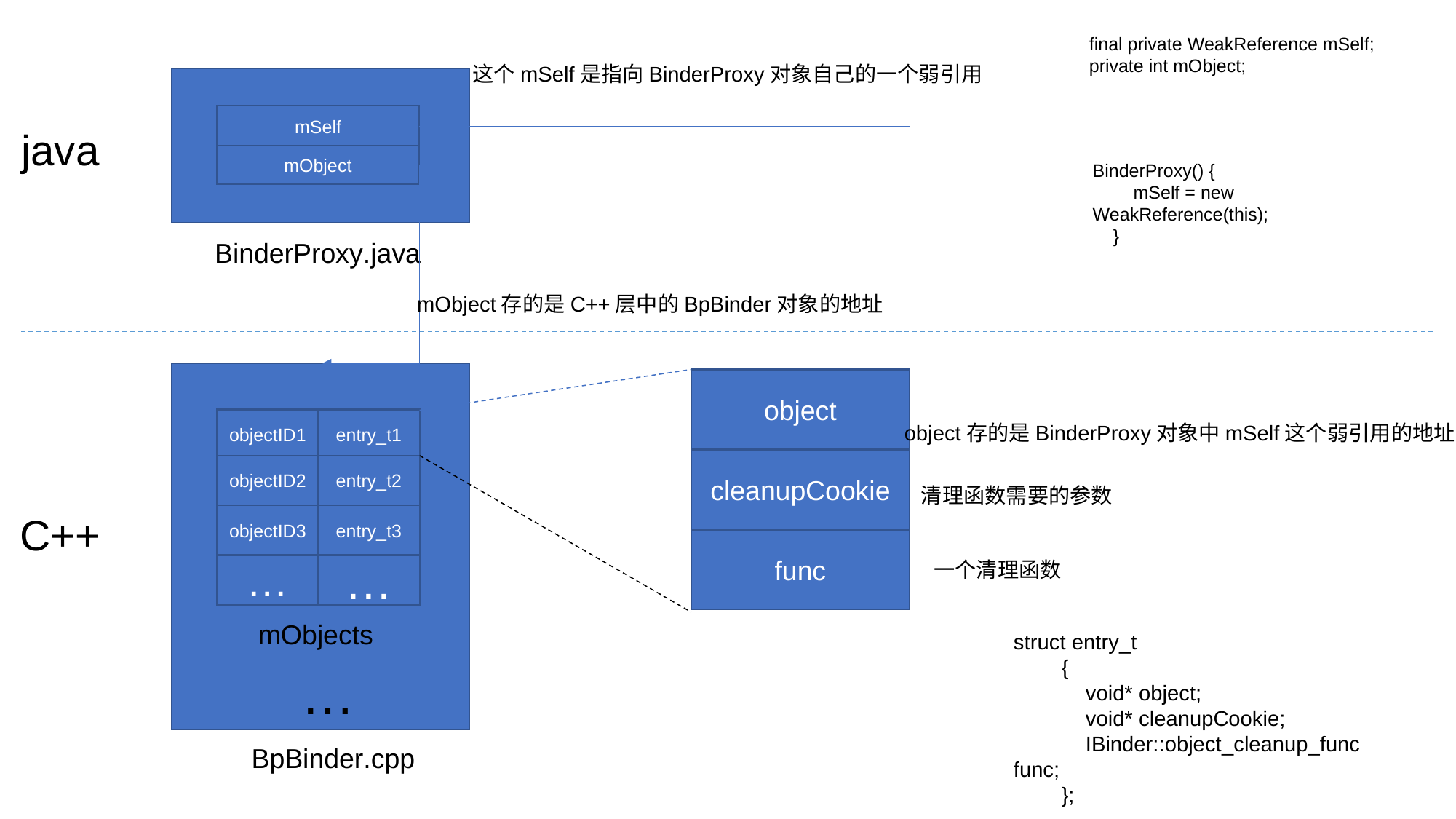

final private WeakReference mSelf;
 private int mObject;
这个mSelf是指向BinderProxy对象自己的一个弱引用

mSelf
java
mObject
BinderProxy() {
        mSelf = new WeakReference(this);
    }
BinderProxy.java
mObject存的是C++层中的BpBinder对象的地址

object
objectID1
entry_t1
object存的是BinderProxy对象中mSelf这个弱引用的地址
cleanupCookie
objectID2
entry_t2
清理函数需要的参数
C++
objectID3
entry_t3
func
一个清理函数
…
…
mObjects
struct entry_t
        {
            void* object;
            void* cleanupCookie;
            IBinder::object_cleanup_func func;
        };
…
BpBinder.cpp